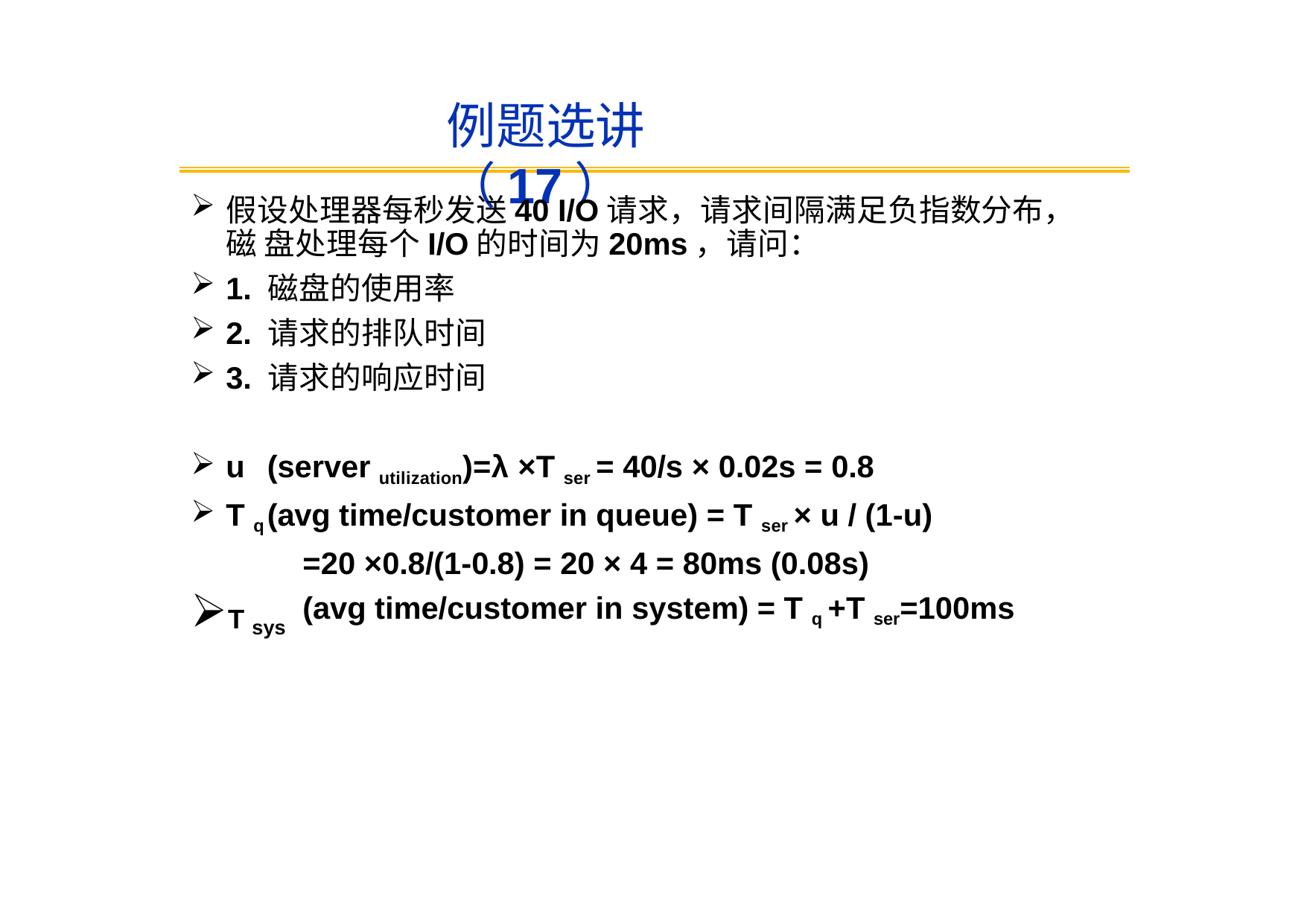

# 例题选讲（17）
假设处理器每秒发送40 I/O请求，请求间隔满足负指数分布，磁 盘处理每个I/O的时间为20ms，请问：
1. 磁盘的使用率
2. 请求的排队时间
3. 请求的响应时间
u	(server utilization)=λ ×T ser = 40/s × 0.02s = 0.8
T q	(avg time/customer in queue) = T ser × u / (1-u)
=20 ×0.8/(1-0.8) = 20 × 4 = 80ms (0.08s)
(avg time/customer in system) = T q +T ser=100ms
T sys